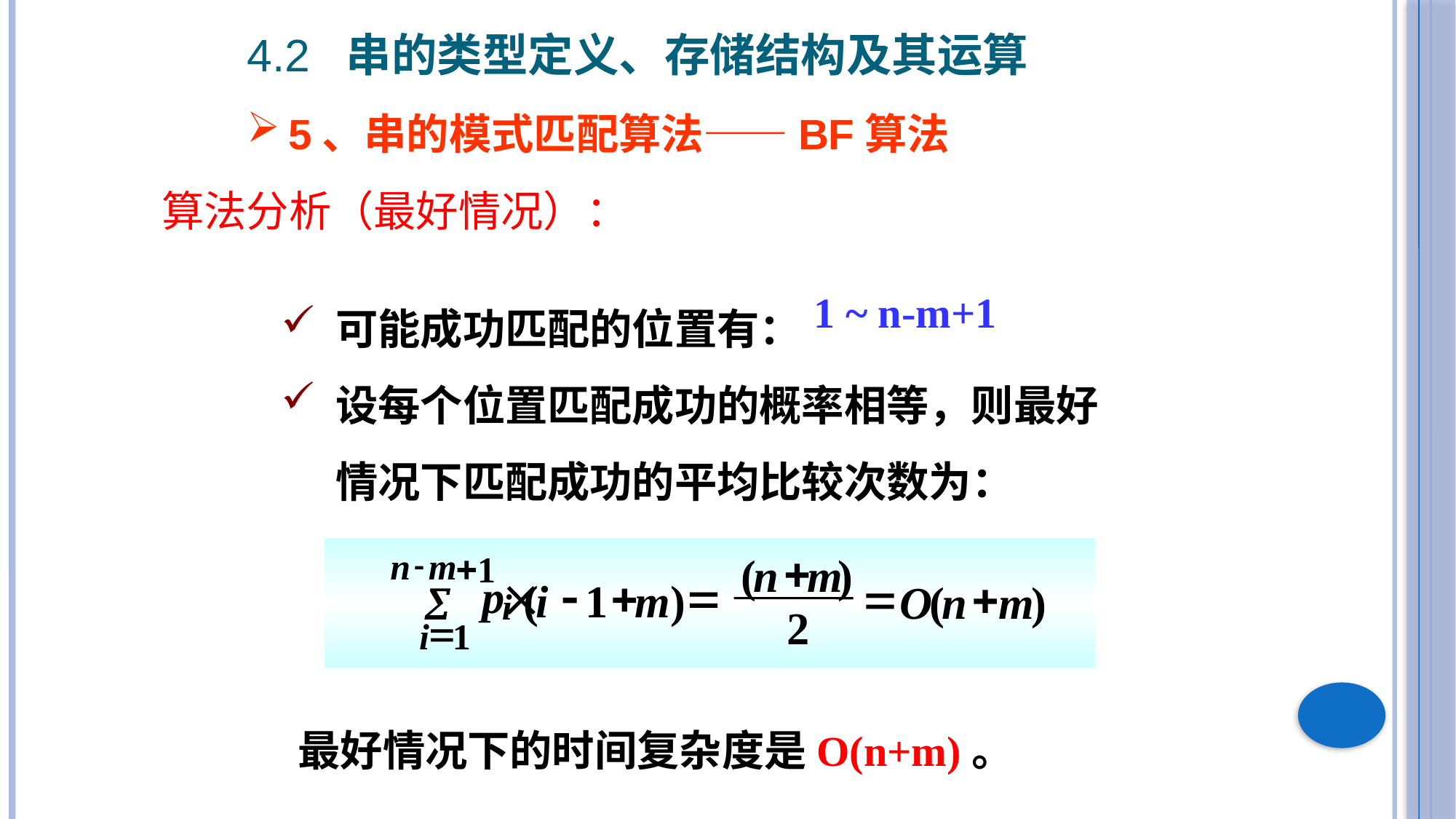

4.2  串的类型定义、存储结构及其运算
5、串的模式匹配算法——BF算法

算法分析（最好情况）：
可能成功匹配的位置有：
设每个位置匹配成功的概率相等，则最好情况下匹配成功的平均比较次数为：
1 ~ n-m+1

+
n
m
+
1
(
n
m
)
−
p
×
−
+
=
=
+
(
i
1
m
)
O
(
n
m
)
∑
i

2
=
1
i
最好情况下的时间复杂度是O(n+m)。